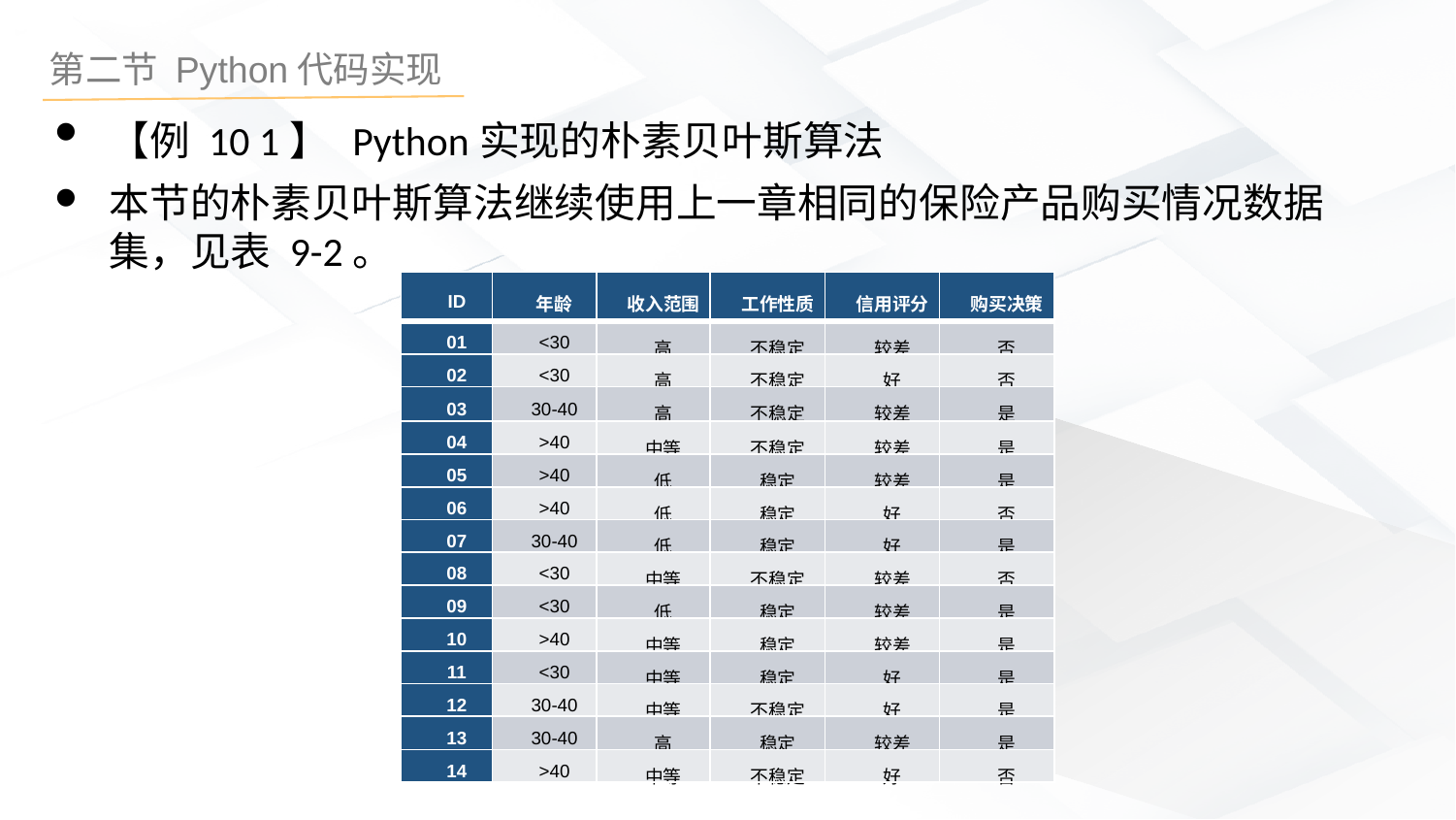

【例 10 1】 Python实现的朴素贝叶斯算法
本节的朴素贝叶斯算法继续使用上一章相同的保险产品购买情况数据集，见表 9-2。

| ID | 年龄 | 收入范围 | 工作性质 | 信用评分 | 购买决策 |
| --- | --- | --- | --- | --- | --- |
| 01 | <30 | 高 | 不稳定 | 较差 | 否 |
| 02 | <30 | 高 | 不稳定 | 好 | 否 |
| 03 | 30-40 | 高 | 不稳定 | 较差 | 是 |
| 04 | >40 | 中等 | 不稳定 | 较差 | 是 |
| 05 | >40 | 低 | 稳定 | 较差 | 是 |
| 06 | >40 | 低 | 稳定 | 好 | 否 |
| 07 | 30-40 | 低 | 稳定 | 好 | 是 |
| 08 | <30 | 中等 | 不稳定 | 较差 | 否 |
| 09 | <30 | 低 | 稳定 | 较差 | 是 |
| 10 | >40 | 中等 | 稳定 | 较差 | 是 |
| 11 | <30 | 中等 | 稳定 | 好 | 是 |
| 12 | 30-40 | 中等 | 不稳定 | 好 | 是 |
| 13 | 30-40 | 高 | 稳定 | 较差 | 是 |
| 14 | >40 | 中等 | 不稳定 | 好 | 否 |